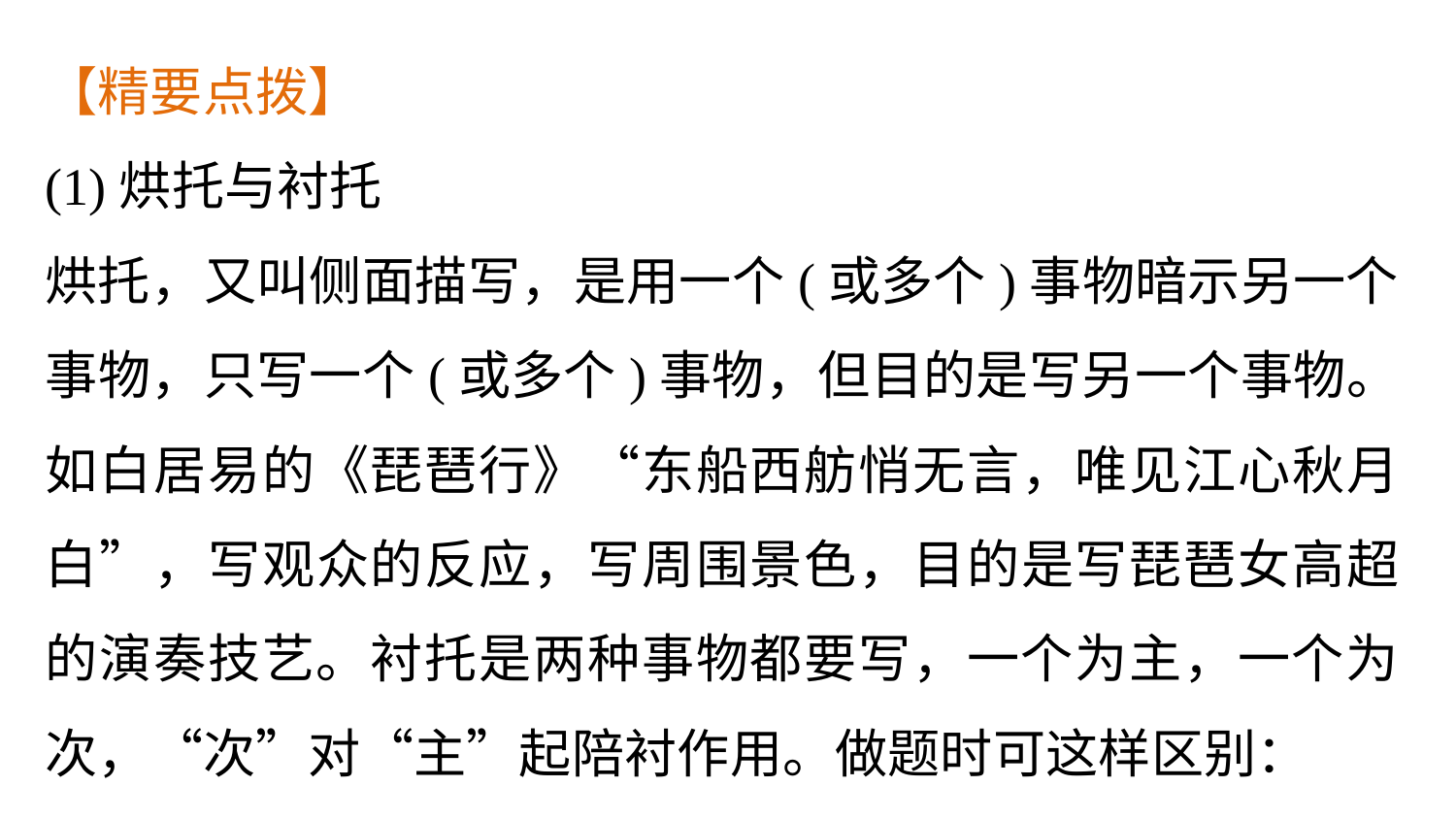

【精要点拨】
(1)烘托与衬托
烘托，又叫侧面描写，是用一个(或多个)事物暗示另一个事物，只写一个(或多个)事物，但目的是写另一个事物。如白居易的《琵琶行》“东船西舫悄无言，唯见江心秋月白”，写观众的反应，写周围景色，目的是写琵琶女高超的演奏技艺。衬托是两种事物都要写，一个为主，一个为次，“次”对“主”起陪衬作用。做题时可这样区别：